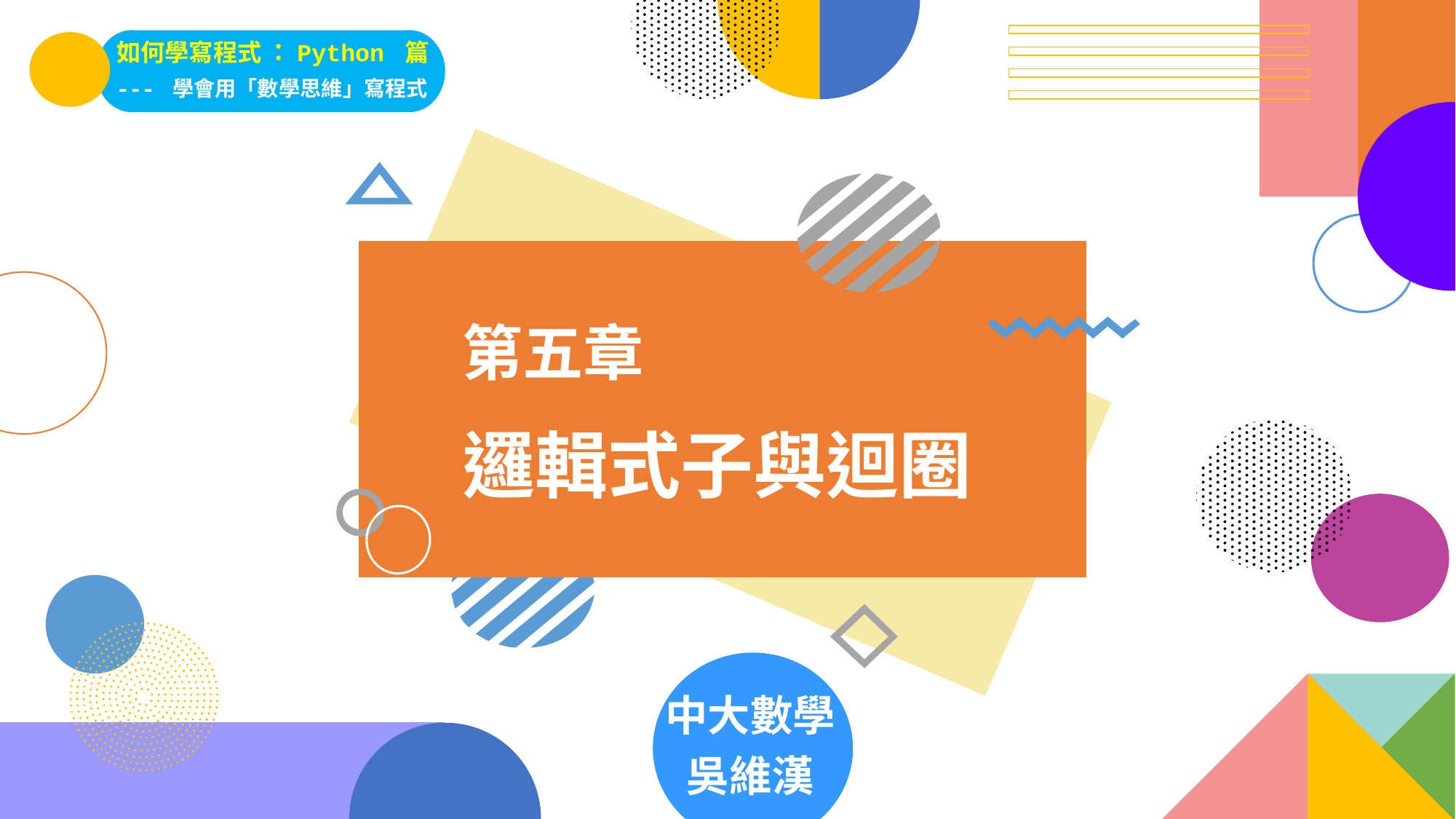

如何學寫程式 ：Python 篇
--- 學會用「數學思維」寫程式

第五章

邏輯式子與迴圈

中大數學
吳維漢